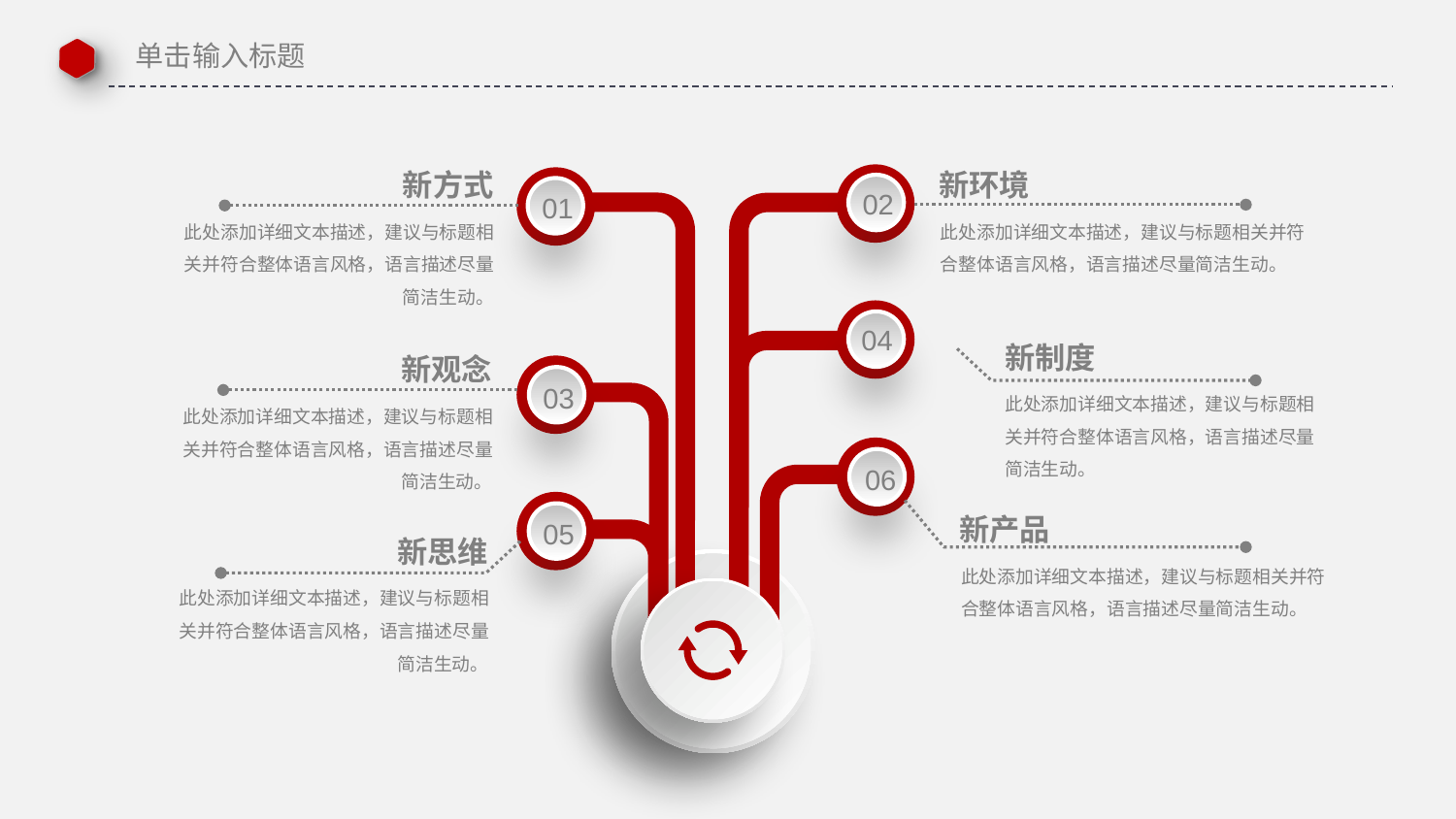

新环境
此处添加详细文本描述，建议与标题相关并符合整体语言风格，语言描述尽量简洁生动。
新方式
此处添加详细文本描述，建议与标题相关并符合整体语言风格，语言描述尽量简洁生动。

02

01

04
新制度
此处添加详细文本描述，建议与标题相关并符合整体语言风格，语言描述尽量简洁生动。

新观念
此处添加详细文本描述，建议与标题相关并符合整体语言风格，语言描述尽量简洁生动。

03

06

05

新产品
此处添加详细文本描述，建议与标题相关并符合整体语言风格，语言描述尽量简洁生动。
新思维
此处添加详细文本描述，建议与标题相关并符合整体语言风格，语言描述尽量简洁生动。